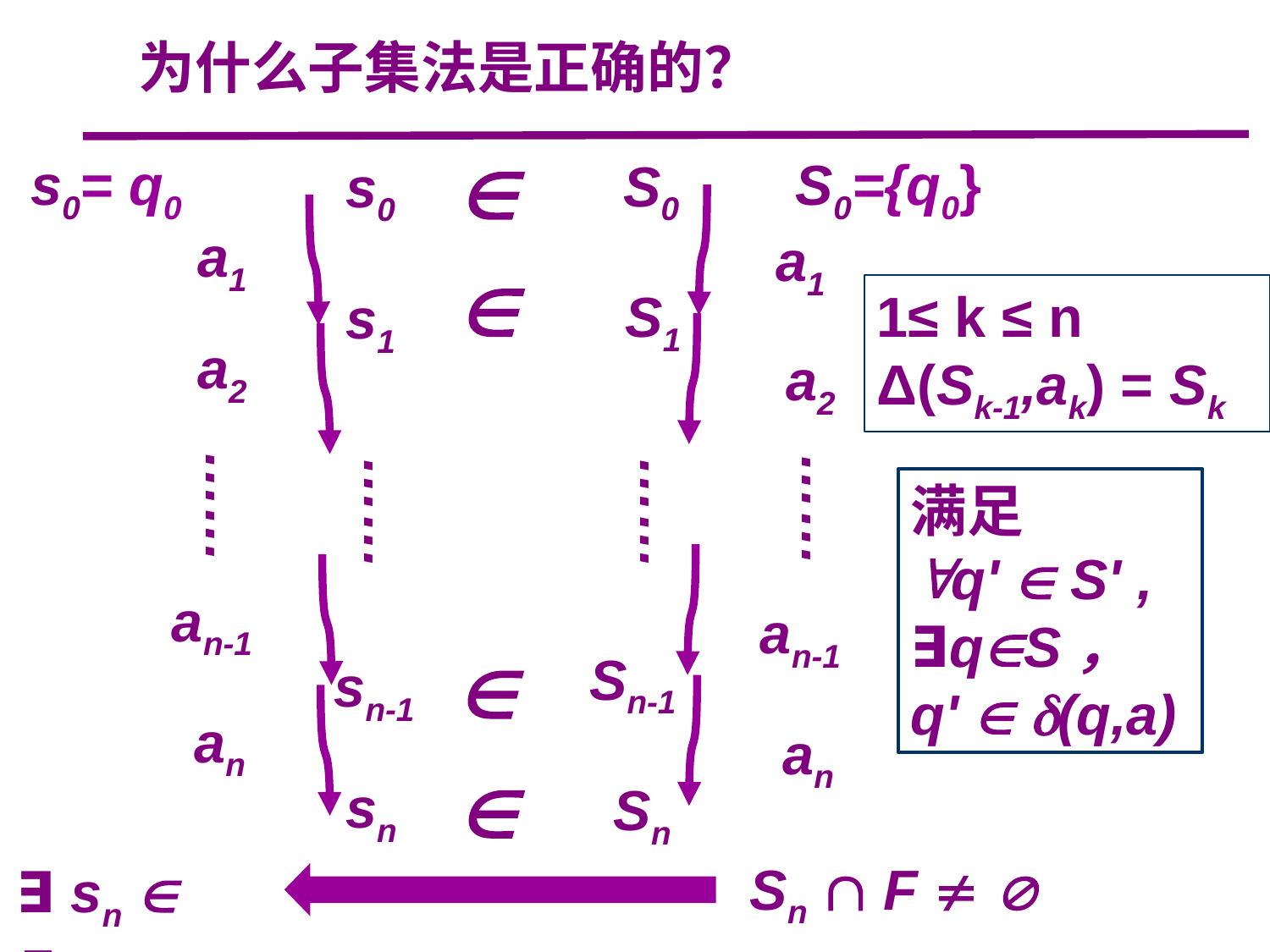

为什么子集法是正确的？
∈
s0= q0
S0={q0}
S0
s0
a1
a1
∈
S1
1≤ k ≤ n
Δ(Sk-1,ak) = Sk
s1
a2
a2
……
满足
∀q' ∈ S' ,
∃q∈S，
q' ∈ δ(q,a)
……
……
……
an-1
Sn-1
an
Sn
an-1
∈
sn-1
an
∈
sn
Sn ∩ F ≠ ∅
∃ sn ∈ F